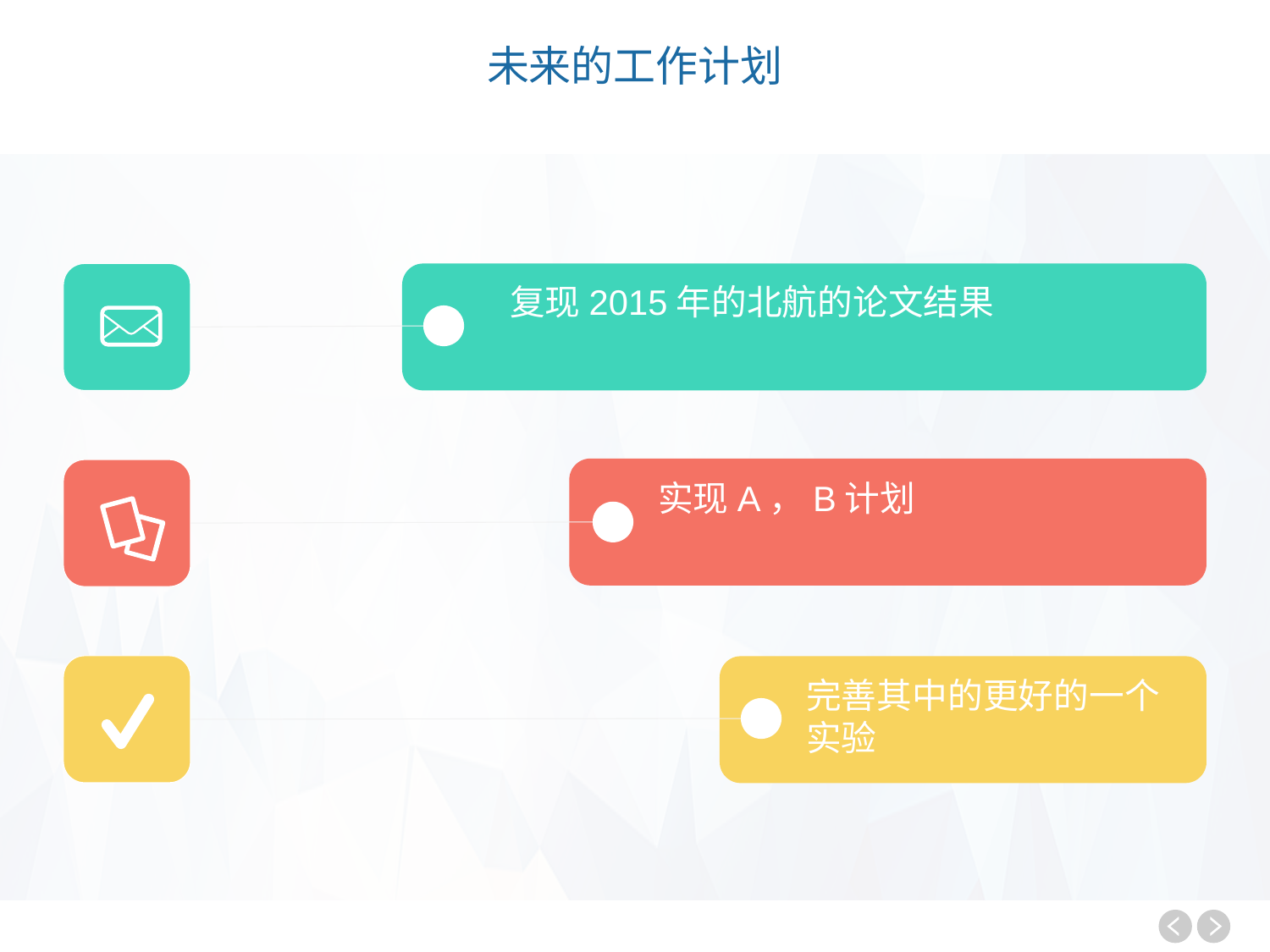

未来的工作计划

复现2015年的北航的论文结果

实现A，B计划

完善其中的更好的一个实验